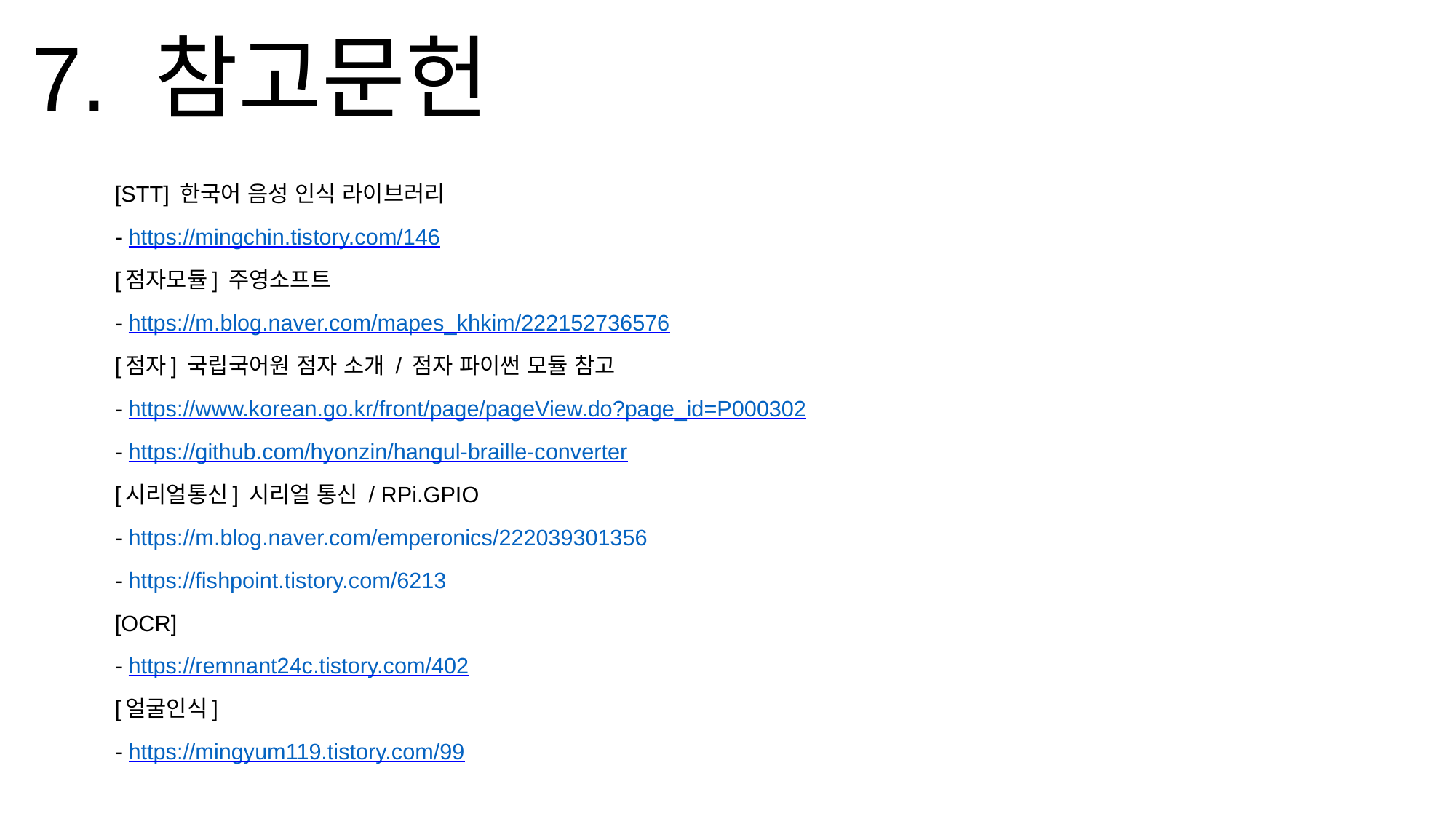

# 7. 참고문헌
[STT] 한국어 음성 인식 라이브러리
- https://mingchin.tistory.com/146
[점자모듈] 주영소프트
- https://m.blog.naver.com/mapes_khkim/222152736576
[점자] 국립국어원 점자 소개 / 점자 파이썬 모듈 참고
- https://www.korean.go.kr/front/page/pageView.do?page_id=P000302
- https://github.com/hyonzin/hangul-braille-converter
[시리얼통신] 시리얼 통신 / RPi.GPIO
- https://m.blog.naver.com/emperonics/222039301356
- https://fishpoint.tistory.com/6213
[OCR]
- https://remnant24c.tistory.com/402
[얼굴인식]
- https://mingyum119.tistory.com/99